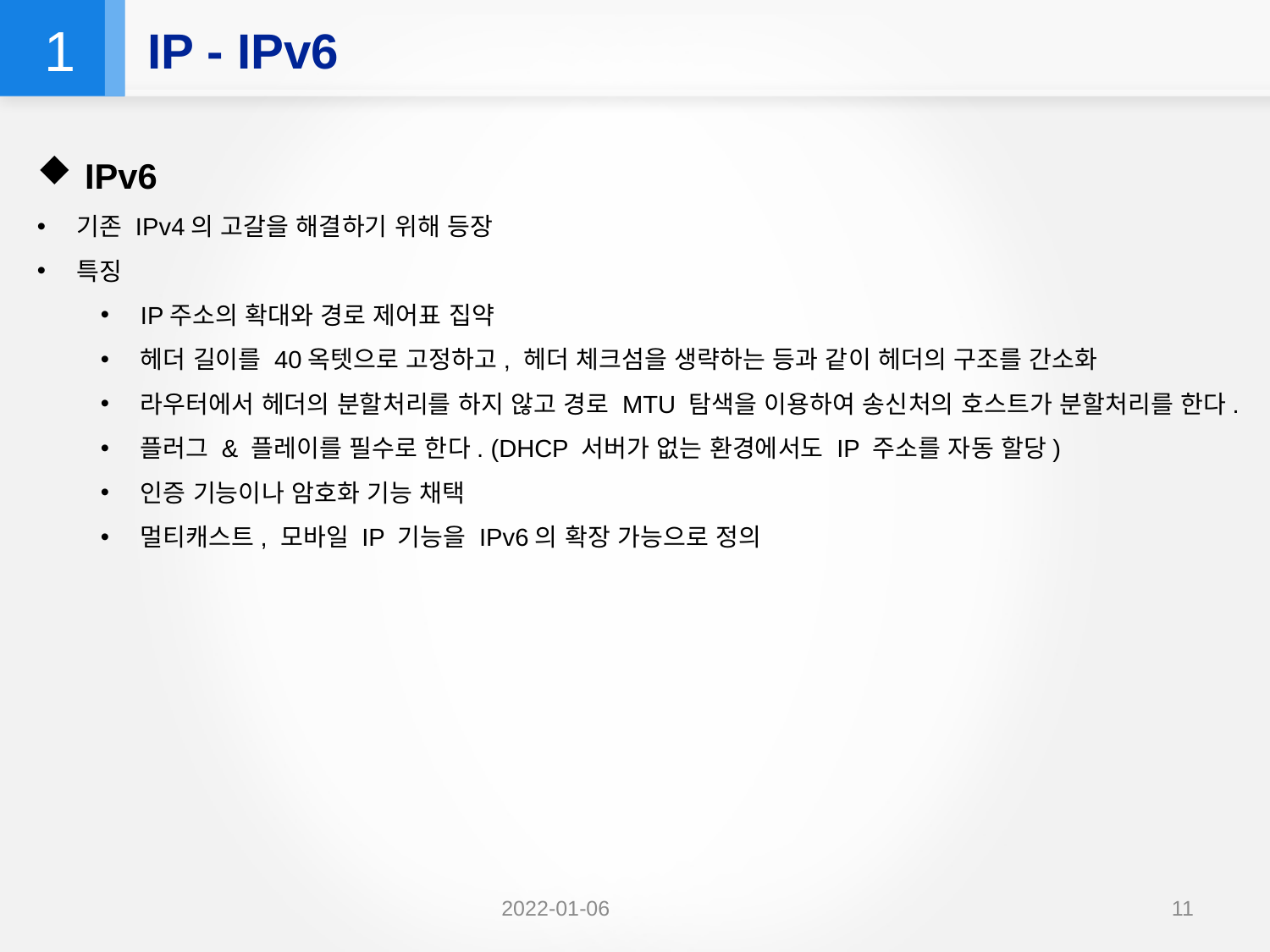

1
IP - IPv6

IPv6
기존 IPv4의 고갈을 해결하기 위해 등장
특징
IP주소의 확대와 경로 제어표 집약
헤더 길이를 40옥텟으로 고정하고, 헤더 체크섬을 생략하는 등과 같이 헤더의 구조를 간소화
라우터에서 헤더의 분할처리를 하지 않고 경로 MTU 탐색을 이용하여 송신처의 호스트가 분할처리를 한다.
플러그 & 플레이를 필수로 한다. (DHCP 서버가 없는 환경에서도 IP 주소를 자동 할당)
인증 기능이나 암호화 기능 채택
멀티캐스트, 모바일 IP 기능을 IPv6의 확장 가능으로 정의

2022-01-06
11